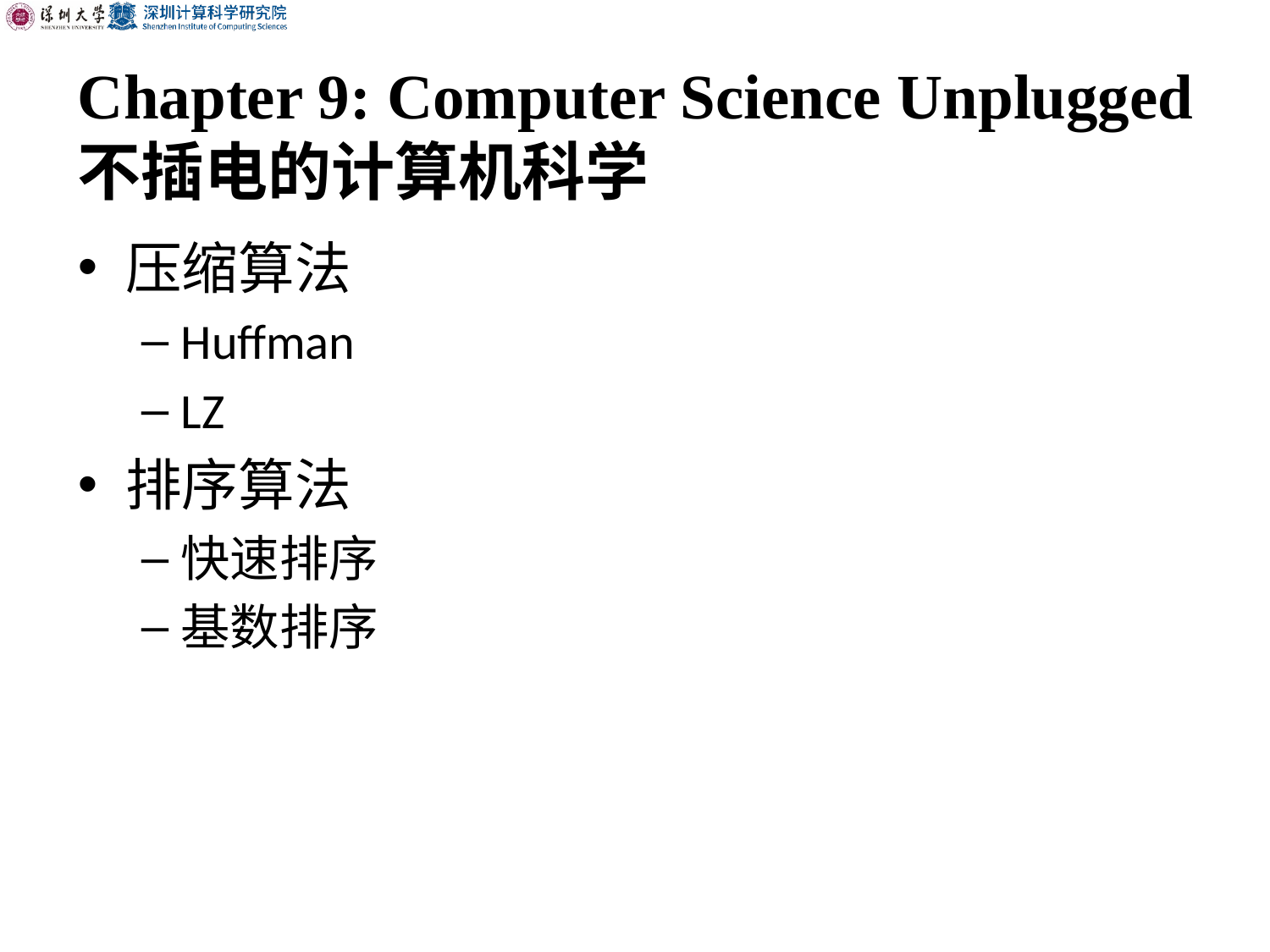

# Chapter 9: Computer Science Unplugged 不插电的计算机科学
压缩算法
Huffman
LZ
排序算法
快速排序
基数排序